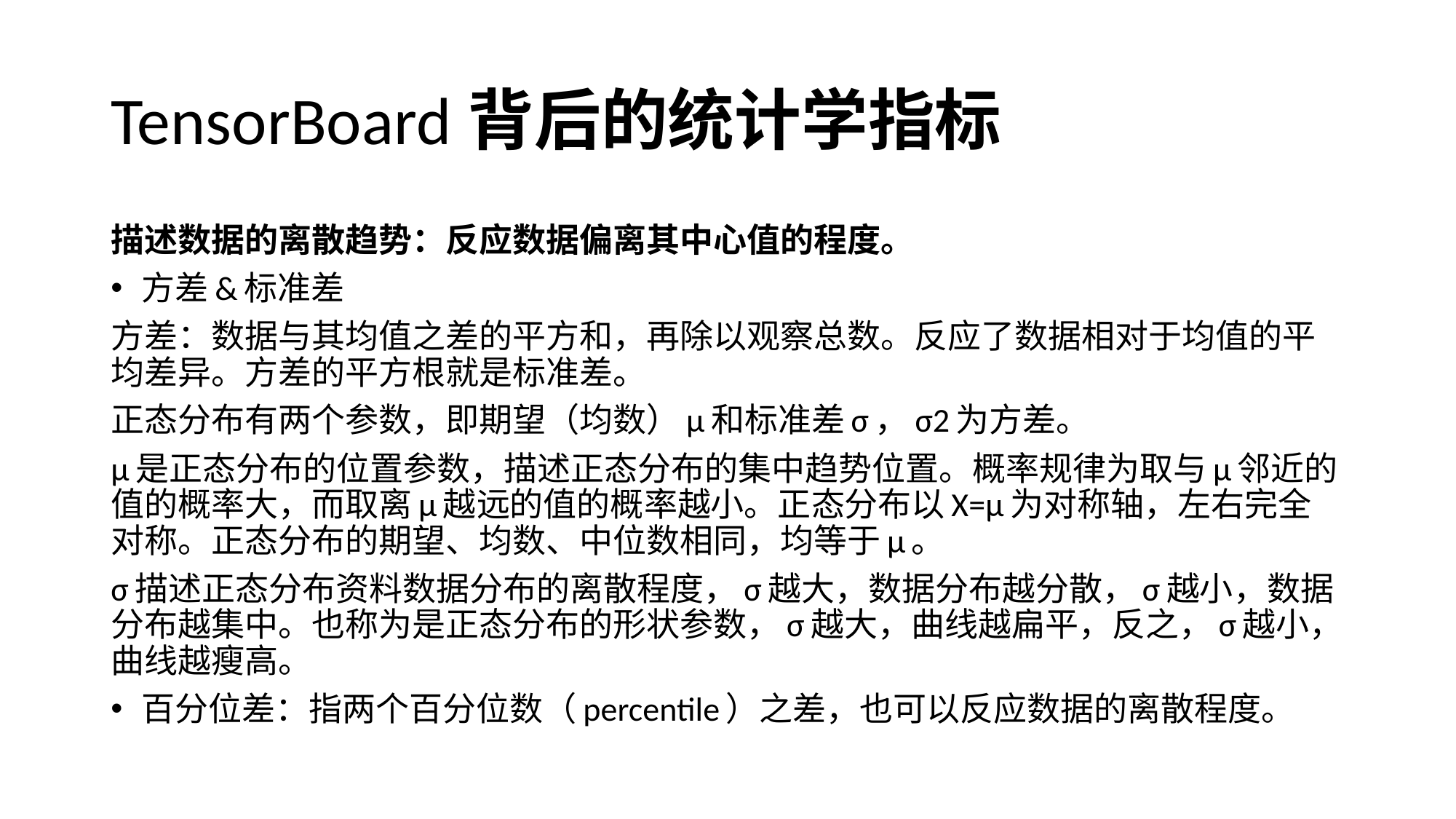

# TensorBoard背后的统计学指标
描述数据的离散趋势：反应数据偏离其中心值的程度。
方差&标准差
方差：数据与其均值之差的平方和，再除以观察总数。反应了数据相对于均值的平均差异。方差的平方根就是标准差。
正态分布有两个参数，即期望（均数）μ和标准差σ，σ2为方差。
μ是正态分布的位置参数，描述正态分布的集中趋势位置。概率规律为取与μ邻近的值的概率大，而取离μ越远的值的概率越小。正态分布以X=μ为对称轴，左右完全对称。正态分布的期望、均数、中位数相同，均等于μ。
σ描述正态分布资料数据分布的离散程度，σ越大，数据分布越分散，σ越小，数据分布越集中。也称为是正态分布的形状参数，σ越大，曲线越扁平，反之，σ越小，曲线越瘦高。
百分位差：指两个百分位数（percentile）之差，也可以反应数据的离散程度。